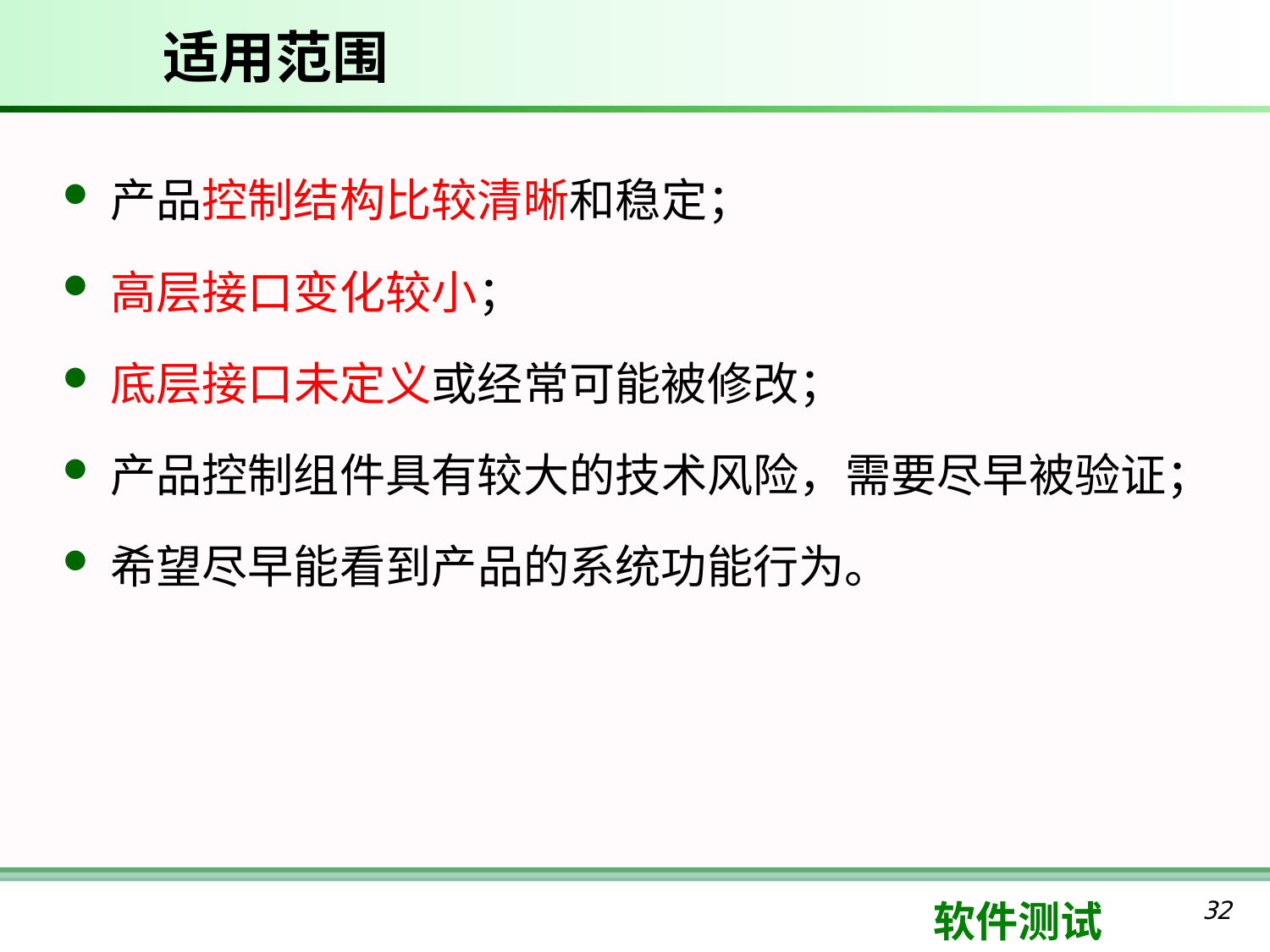

适用范围
产品控制结构比较清晰和稳定；
高层接口变化较小；
底层接口未定义或经常可能被修改；
产品控制组件具有较大的技术风险，需要尽早被验证；
希望尽早能看到产品的系统功能行为。
32